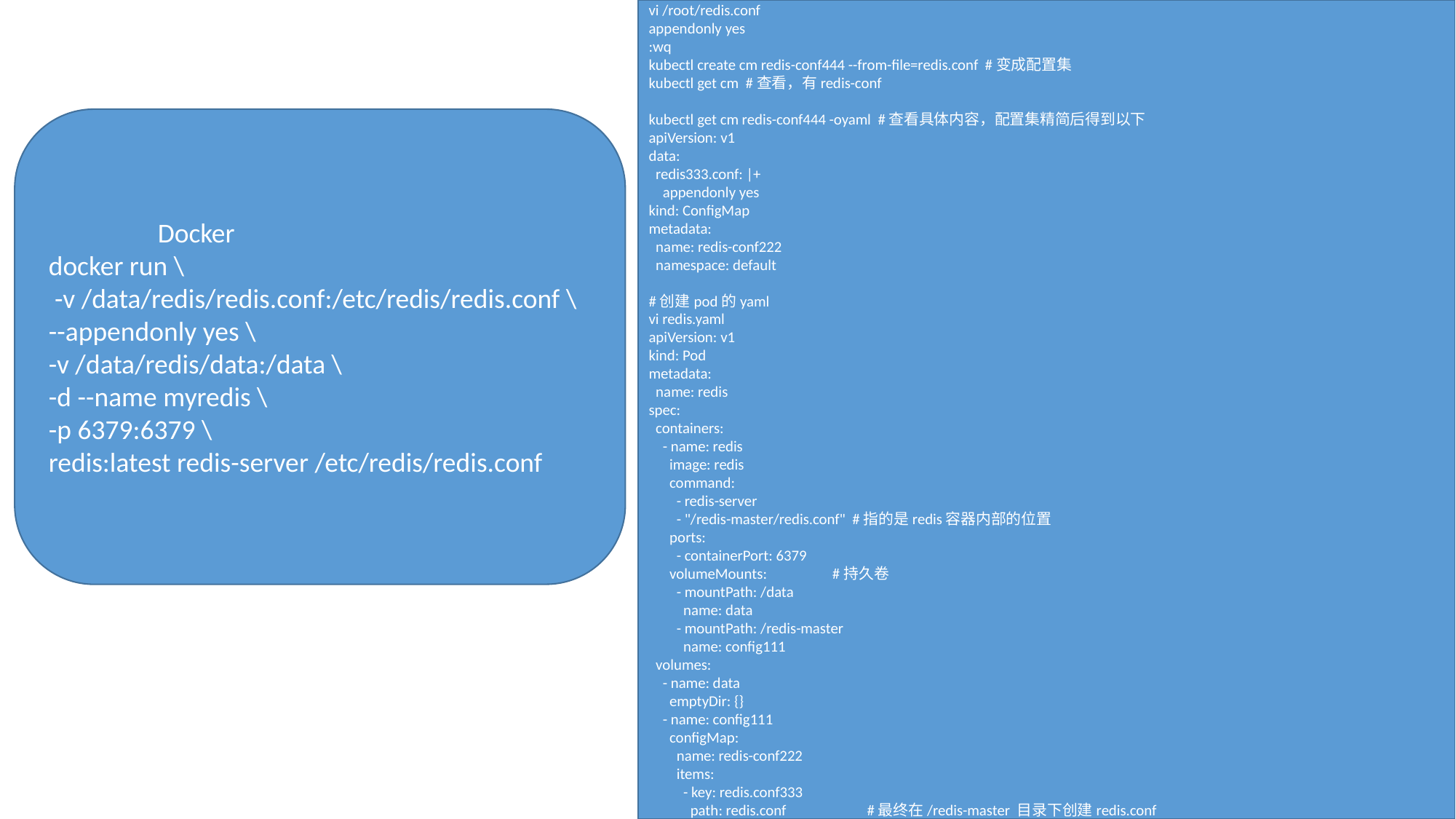

vi /root/redis.conf
appendonly yes
:wq
kubectl create cm redis-conf444 --from-file=redis.conf  #变成配置集
kubectl get cm  #查看，有redis-conf

kubectl get cm redis-conf444 -oyaml  #查看具体内容，配置集精简后得到以下
apiVersion: v1
data:
  redis333.conf: |+
    appendonly yes
kind: ConfigMap
metadata:
  name: redis-conf222
  namespace: default

#创建pod的yaml
vi redis.yaml
apiVersion: v1
kind: Pod
metadata:
  name: redis
spec:
  containers:
    - name: redis
      image: redis
      command:
        - redis-server
        - "/redis-master/redis.conf"  #指的是redis容器内部的位置
      ports:
        - containerPort: 6379
      volumeMounts:                   #持久卷
        - mountPath: /data
          name: data
        - mountPath: /redis-master
          name: config111
  volumes:
    - name: data
      emptyDir: {}
    - name: config111
      configMap:
        name: redis-conf222
        items:
          - key: redis.conf333
            path: redis.conf	#最终在/redis-master 目录下创建redis.conf
	Docker
docker run \
 -v /data/redis/redis.conf:/etc/redis/redis.conf \
--appendonly yes \
-v /data/redis/data:/data \
-d --name myredis \
-p 6379:6379 \
redis:latest redis-server /etc/redis/redis.conf